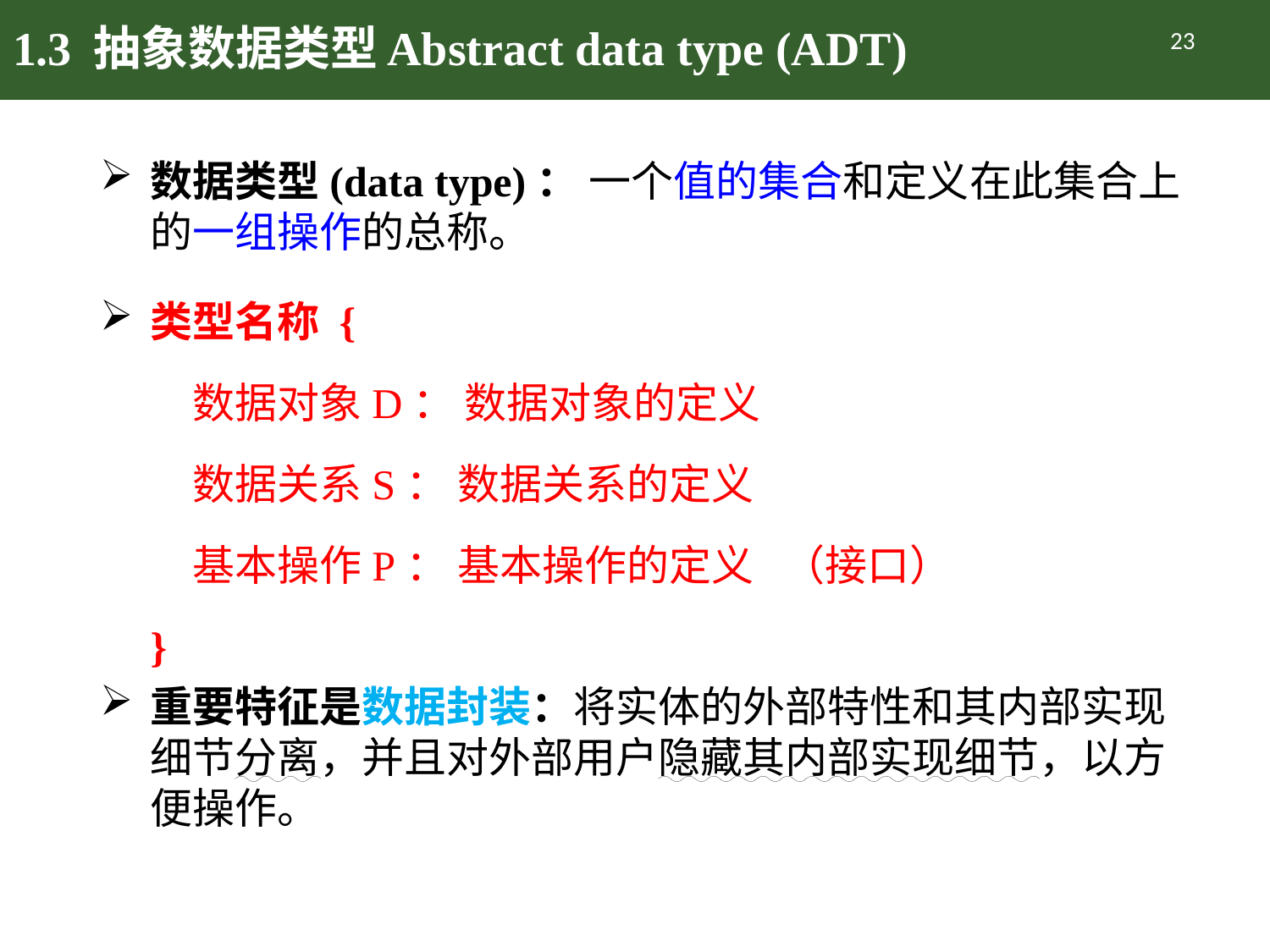

# 1.3 抽象数据类型Abstract data type (ADT)
23
数据类型(data type)： 一个值的集合和定义在此集合上的一组操作的总称。
类型名称 {
　数据对象D： 数据对象的定义
　数据关系S： 数据关系的定义
　基本操作P： 基本操作的定义   （接口）
}
重要特征是数据封装：将实体的外部特性和其内部实现细节分离，并且对外部用户隐藏其内部实现细节，以方便操作。